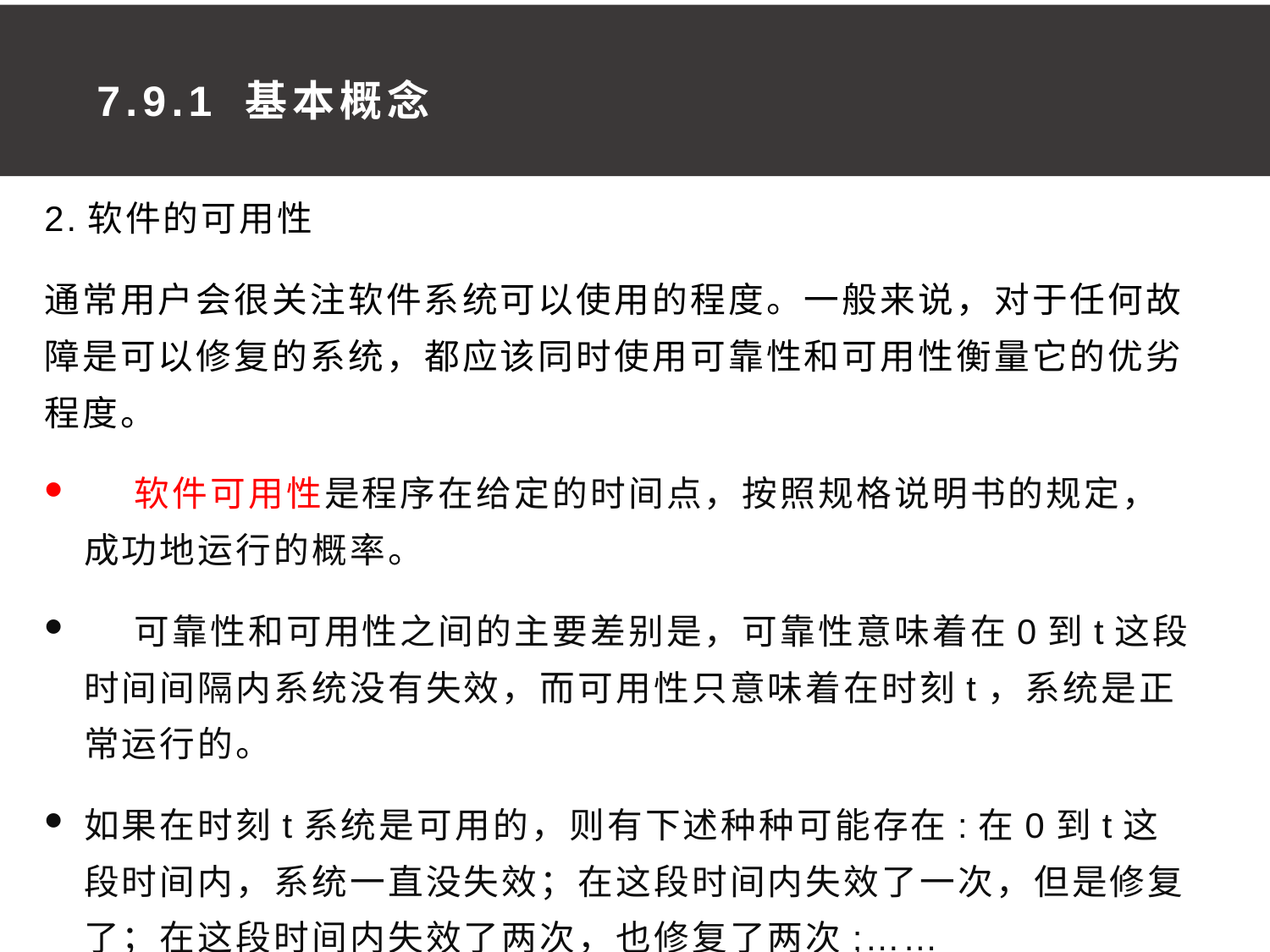

7.9.1 基本概念
2.软件的可用性
通常用户会很关注软件系统可以使用的程度。一般来说，对于任何故障是可以修复的系统，都应该同时使用可靠性和可用性衡量它的优劣程度。
    软件可用性是程序在给定的时间点，按照规格说明书的规定，成功地运行的概率。
    可靠性和可用性之间的主要差别是，可靠性意味着在0到t这段时间间隔内系统没有失效，而可用性只意味着在时刻t，系统是正常运行的。
如果在时刻t系统是可用的，则有下述种种可能存在:在0到t这段时间内，系统一直没失效；在这段时间内失效了一次，但是修复了；在这段时间内失效了两次，也修复了两次;……